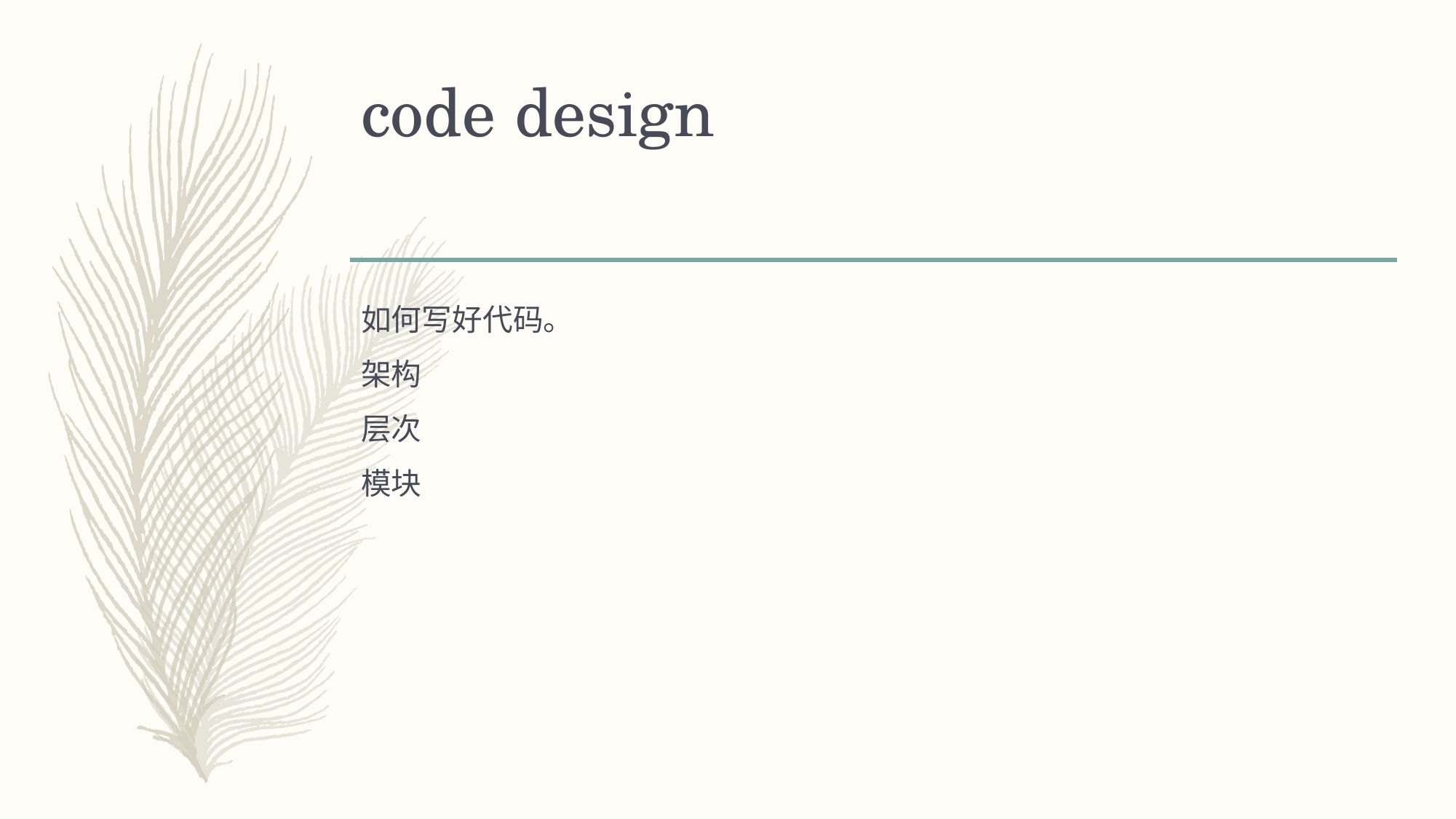

# code design
如何写好代码。
架构
层次
模块